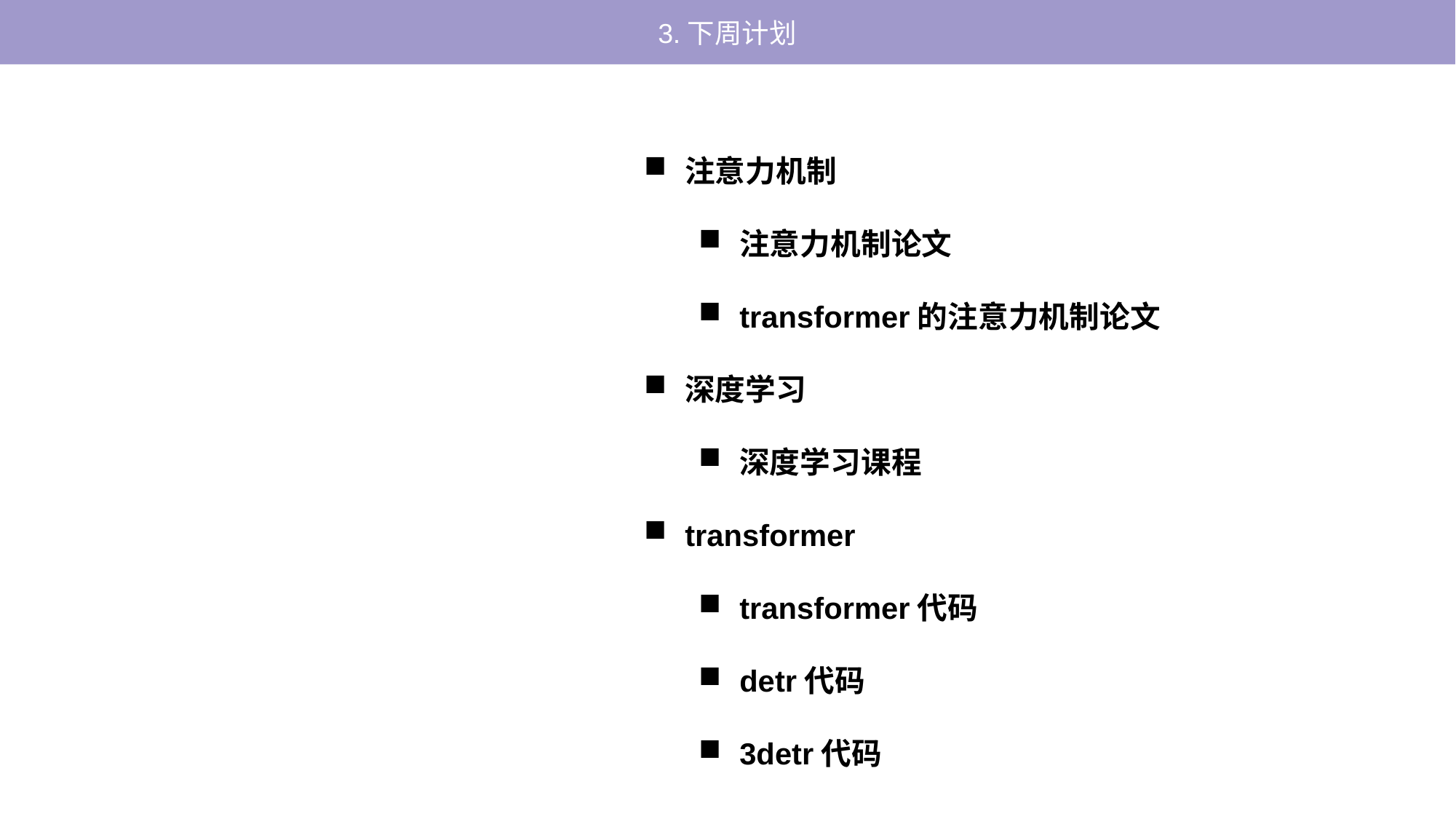

3.下周计划
注意力机制

注意力机制论文

transformer的注意力机制论文

深度学习

深度学习课程

transformer

transformer代码

detr代码

3detr代码